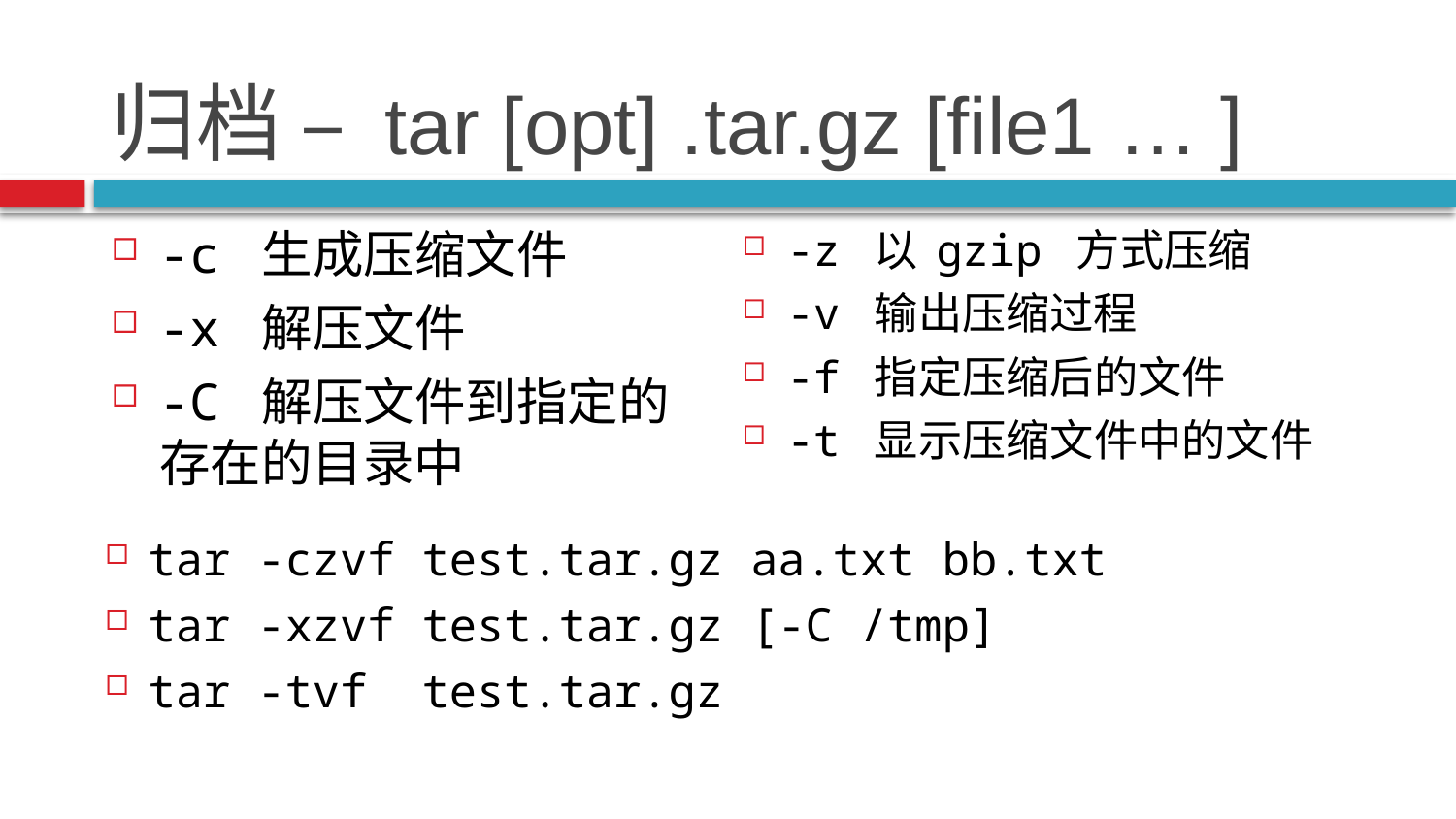

# 归档 – tar [opt] .tar.gz [file1 … ]
-z 以 gzip 方式压缩
-v 输出压缩过程
-f 指定压缩后的文件
-t 显示压缩文件中的文件

-c 生成压缩文件
-x 解压文件
-C 解压文件到指定的存在的目录中

tar -czvf test.tar.gz aa.txt bb.txt
tar -xzvf test.tar.gz [-C /tmp]
tar -tvf  test.tar.gz